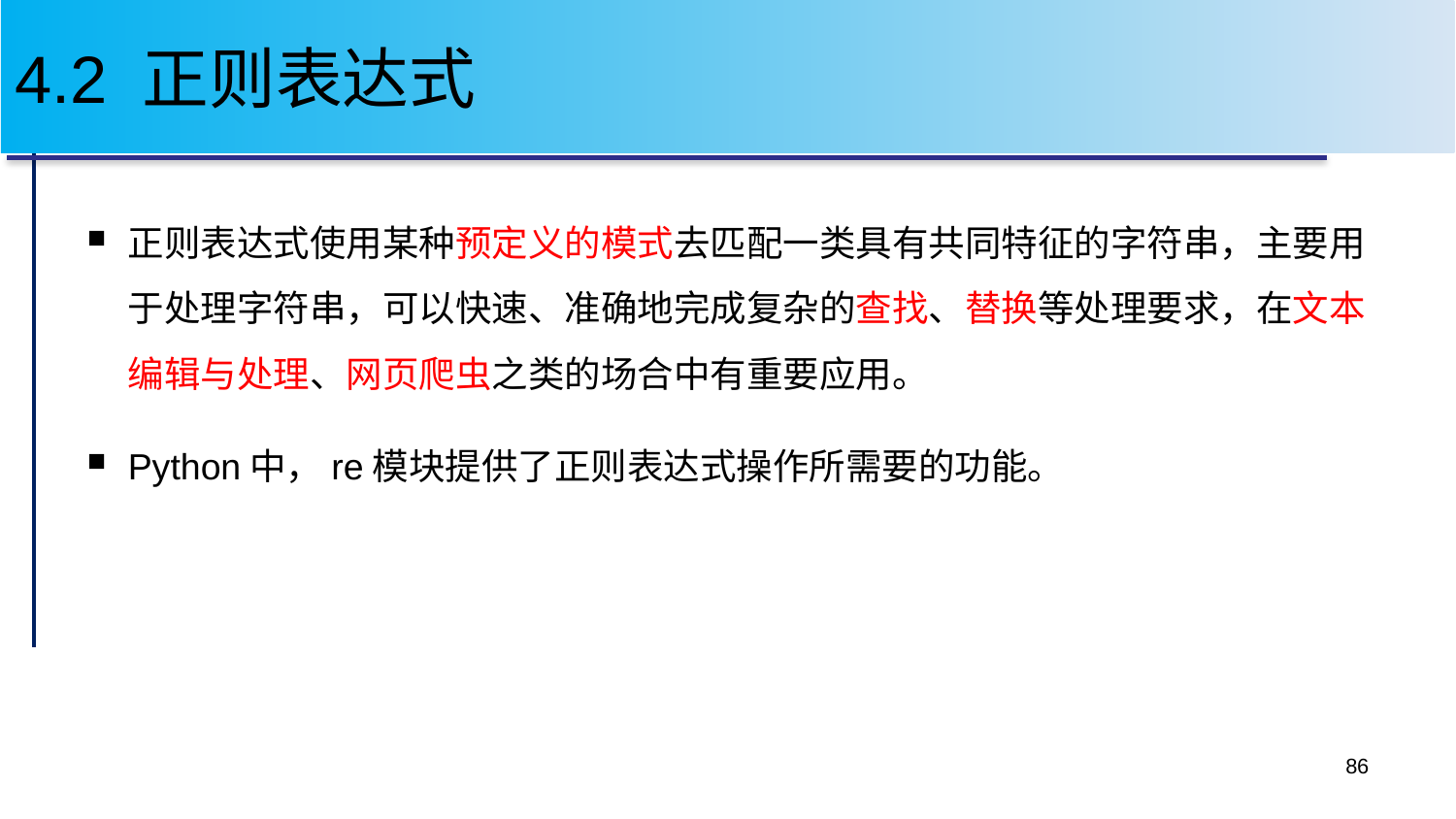

# 4.2 正则表达式
正则表达式使用某种预定义的模式去匹配一类具有共同特征的字符串，主要用于处理字符串，可以快速、准确地完成复杂的查找、替换等处理要求，在文本编辑与处理、网页爬虫之类的场合中有重要应用。
Python中，re模块提供了正则表达式操作所需要的功能。
86